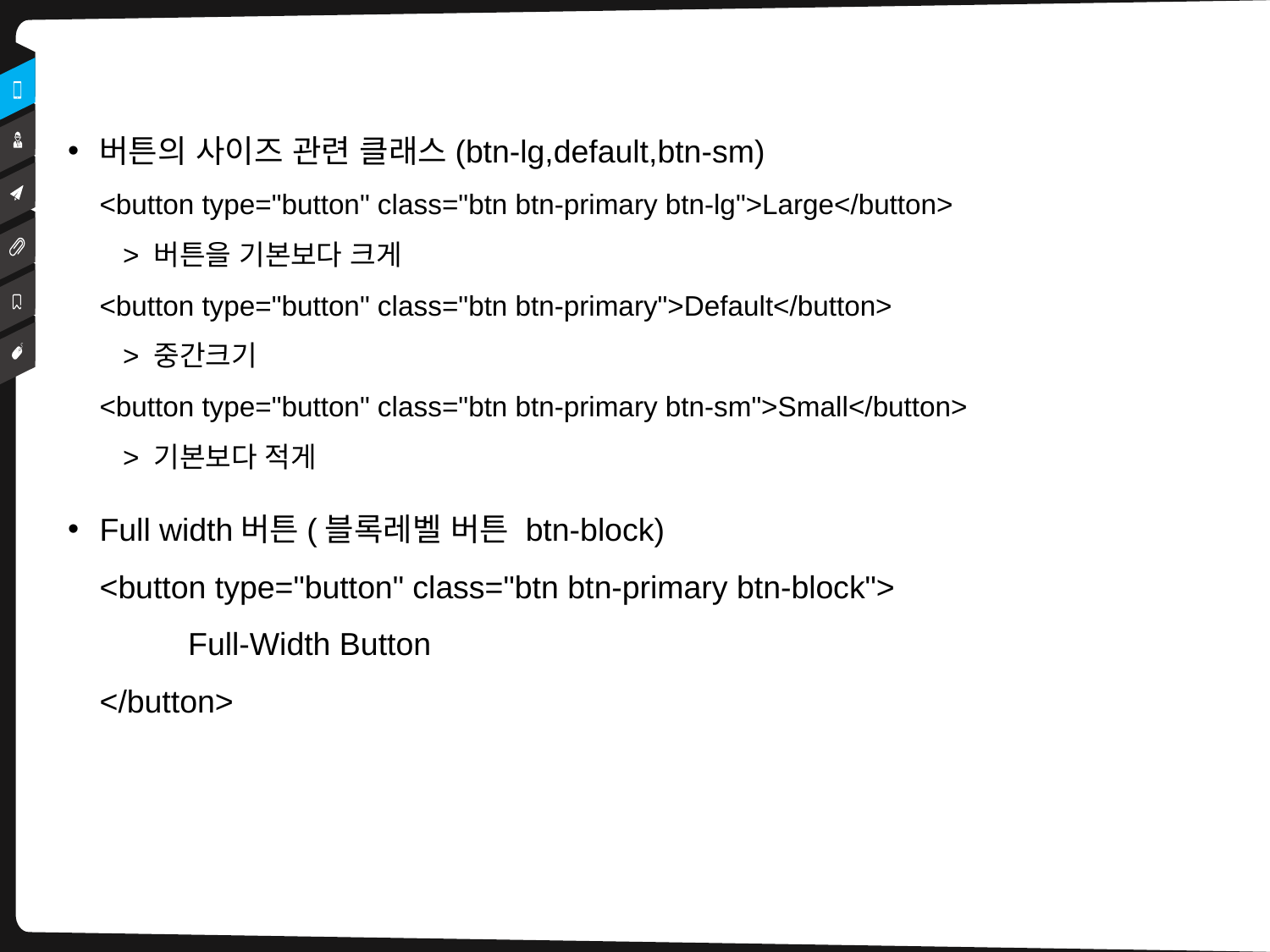

버튼의 사이즈 관련 클래스(btn-lg,default,btn-sm)
<button type="button" class="btn btn-primary btn-lg">Large</button>
   > 버튼을 기본보다 크게
<button type="button" class="btn btn-primary">Default</button>
   > 중간크기
<button type="button" class="btn btn-primary btn-sm">Small</button>
   > 기본보다 적게
Full width버튼(블록레벨 버튼 btn-block)
<button type="button" class="btn btn-primary btn-block">
          Full-Width Button
</button>